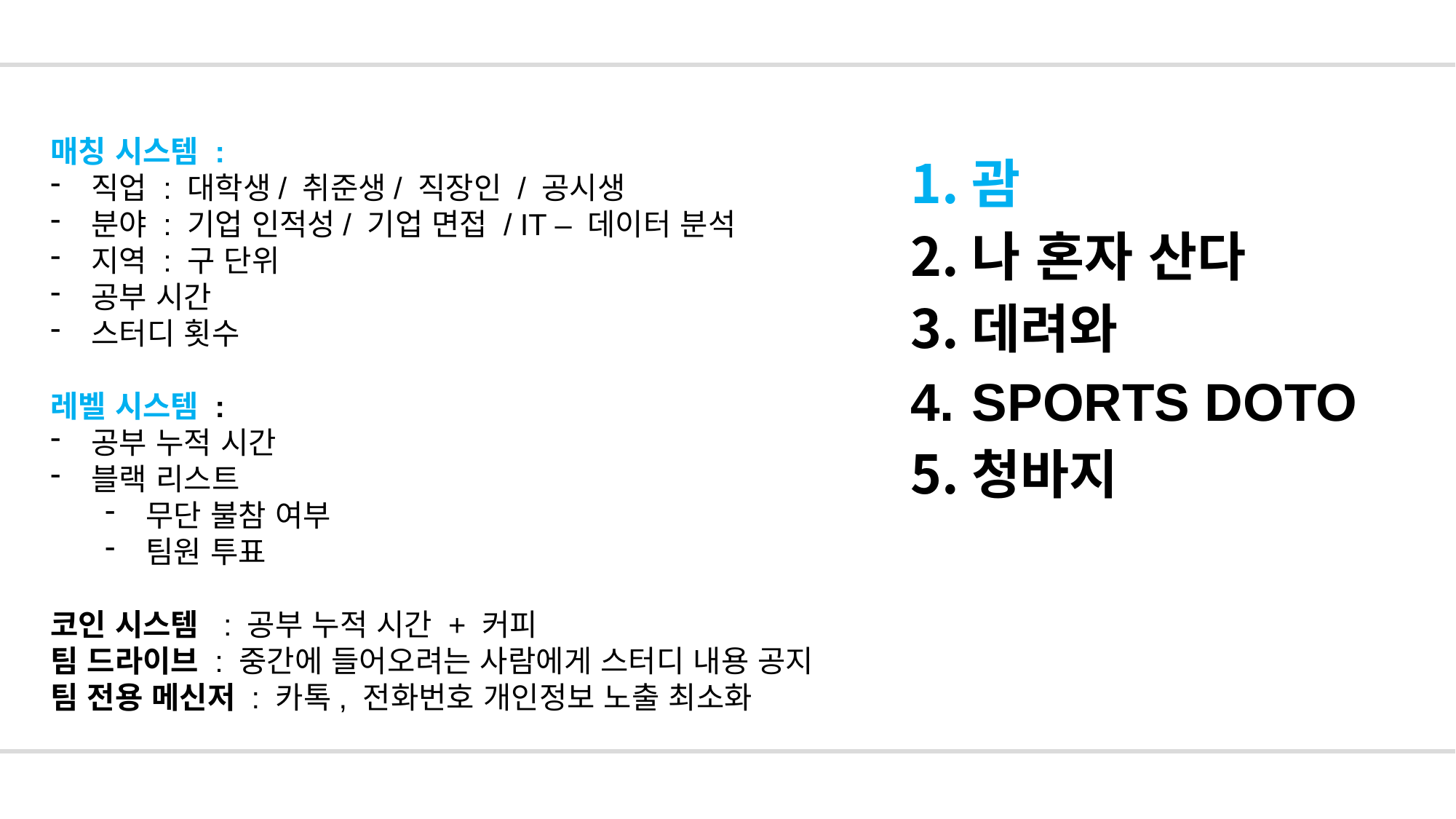

매칭 시스템 :
직업 : 대학생/ 취준생/ 직장인 / 공시생
분야 : 기업 인적성/ 기업 면접 / IT – 데이터 분석
지역 : 구 단위
공부 시간
스터디 횟수

레벨 시스템 :
공부 누적 시간
블랙 리스트
무단 불참 여부
팀원 투표

코인 시스템  : 공부 누적 시간 + 커피
팀 드라이브 : 중간에 들어오려는 사람에게 스터디 내용 공지
팀 전용 메신저 : 카톡, 전화번호 개인정보 노출 최소화

괌
나 혼자 산다
데려와
SPORTS DOTO
청바지